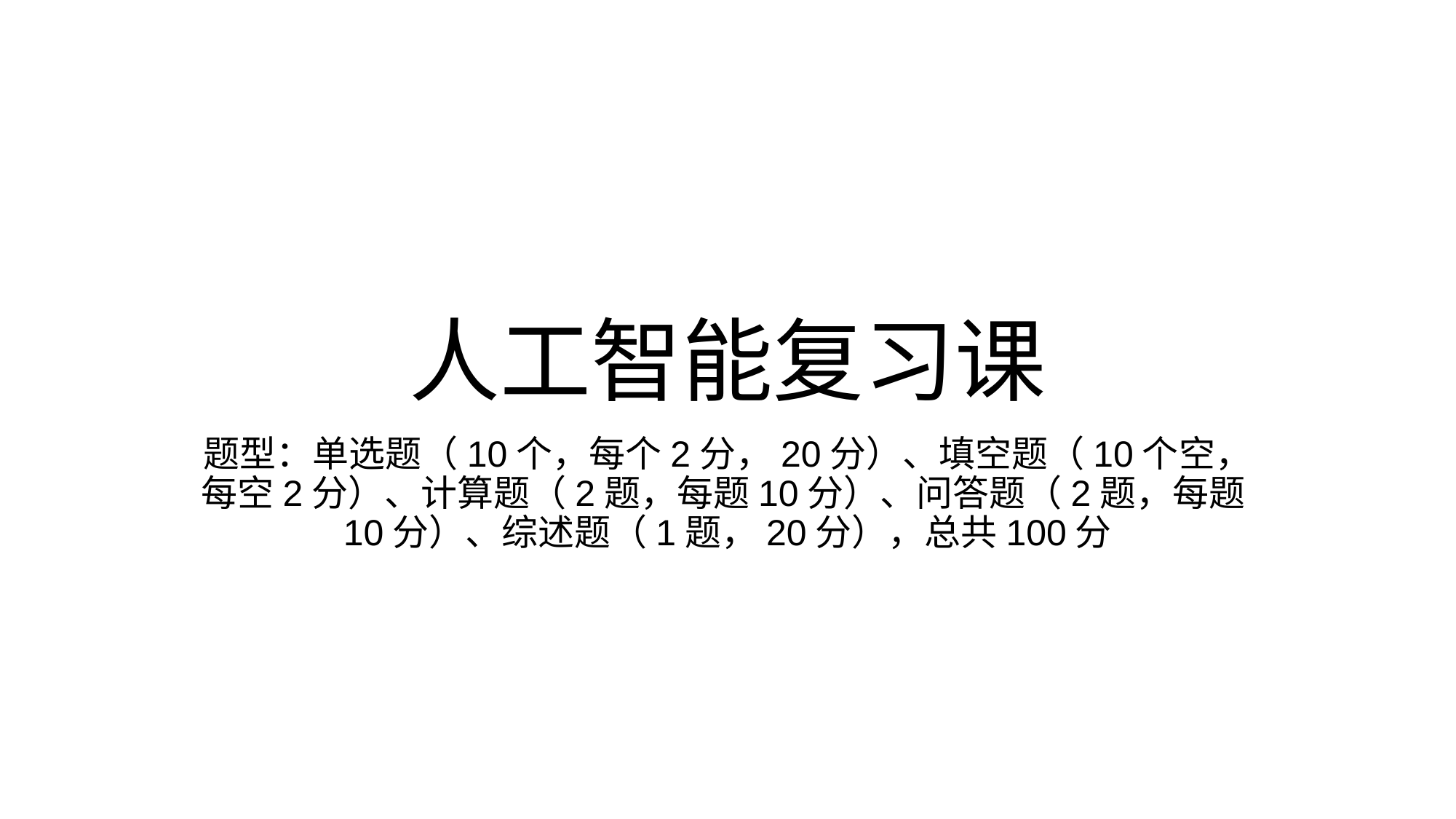

# 人工智能复习课
题型：单选题（10个，每个2分，20分）、填空题（10个空，每空2分）、计算题（2题，每题10分）、问答题（2题，每题10分）、综述题（1题，20分），总共100分